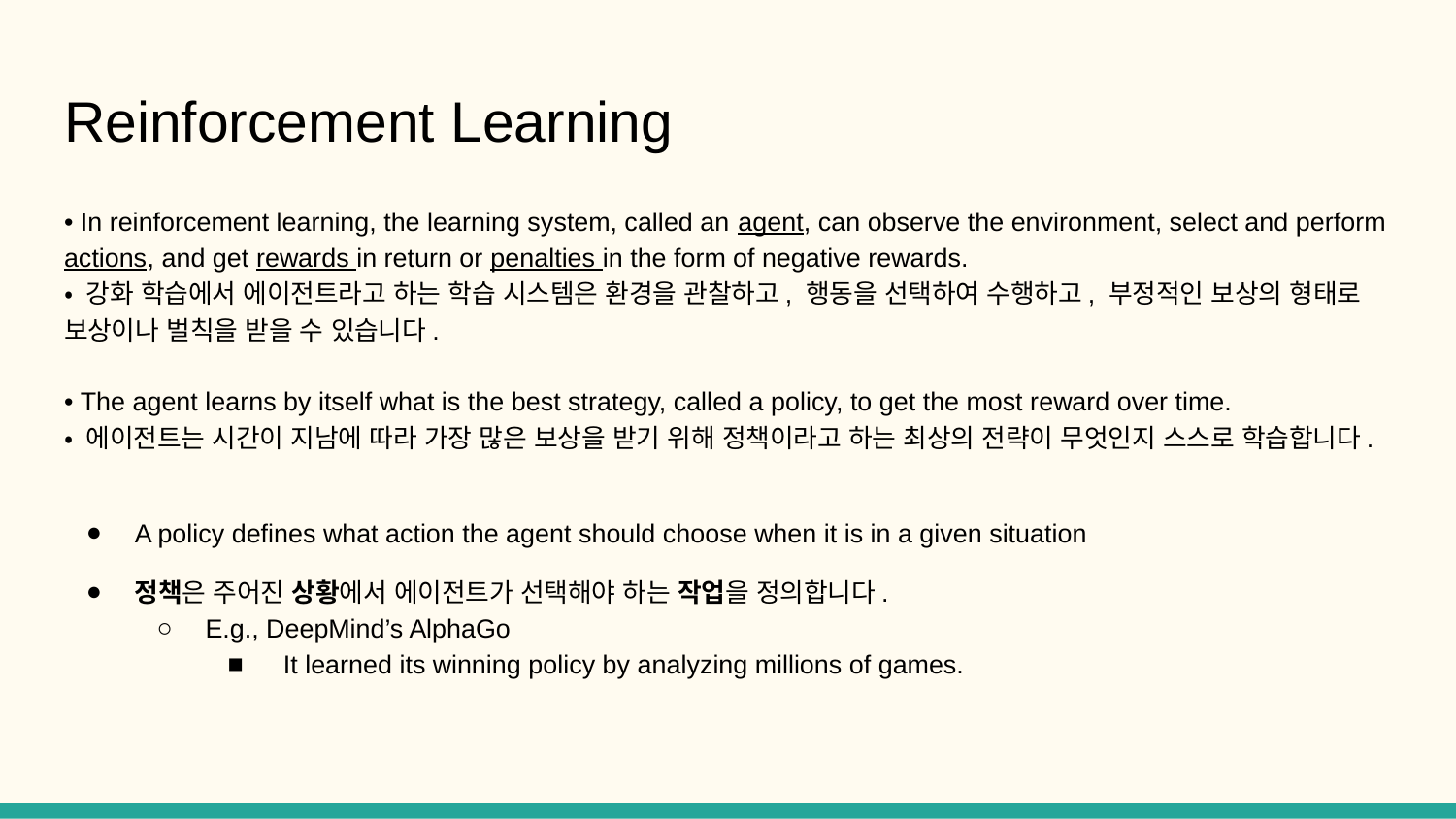

# Reinforcement Learning
• In reinforcement learning, the learning system, called an agent, can observe the environment, select and perform actions, and get rewards in return or penalties in the form of negative rewards.
• 강화 학습에서 에이전트라고 하는 학습 시스템은 환경을 관찰하고, 행동을 선택하여 수행하고, 부정적인 보상의 형태로 보상이나 벌칙을 받을 수 있습니다.

• The agent learns by itself what is the best strategy, called a policy, to get the most reward over time.
• 에이전트는 시간이 지남에 따라 가장 많은 보상을 받기 위해 정책이라고 하는 최상의 전략이 무엇인지 스스로 학습합니다.

A policy defines what action the agent should choose when it is in a given situation
정책은 주어진 상황에서 에이전트가 선택해야 하는 작업을 정의합니다.
E.g., DeepMind’s AlphaGo
 It learned its winning policy by analyzing millions of games.